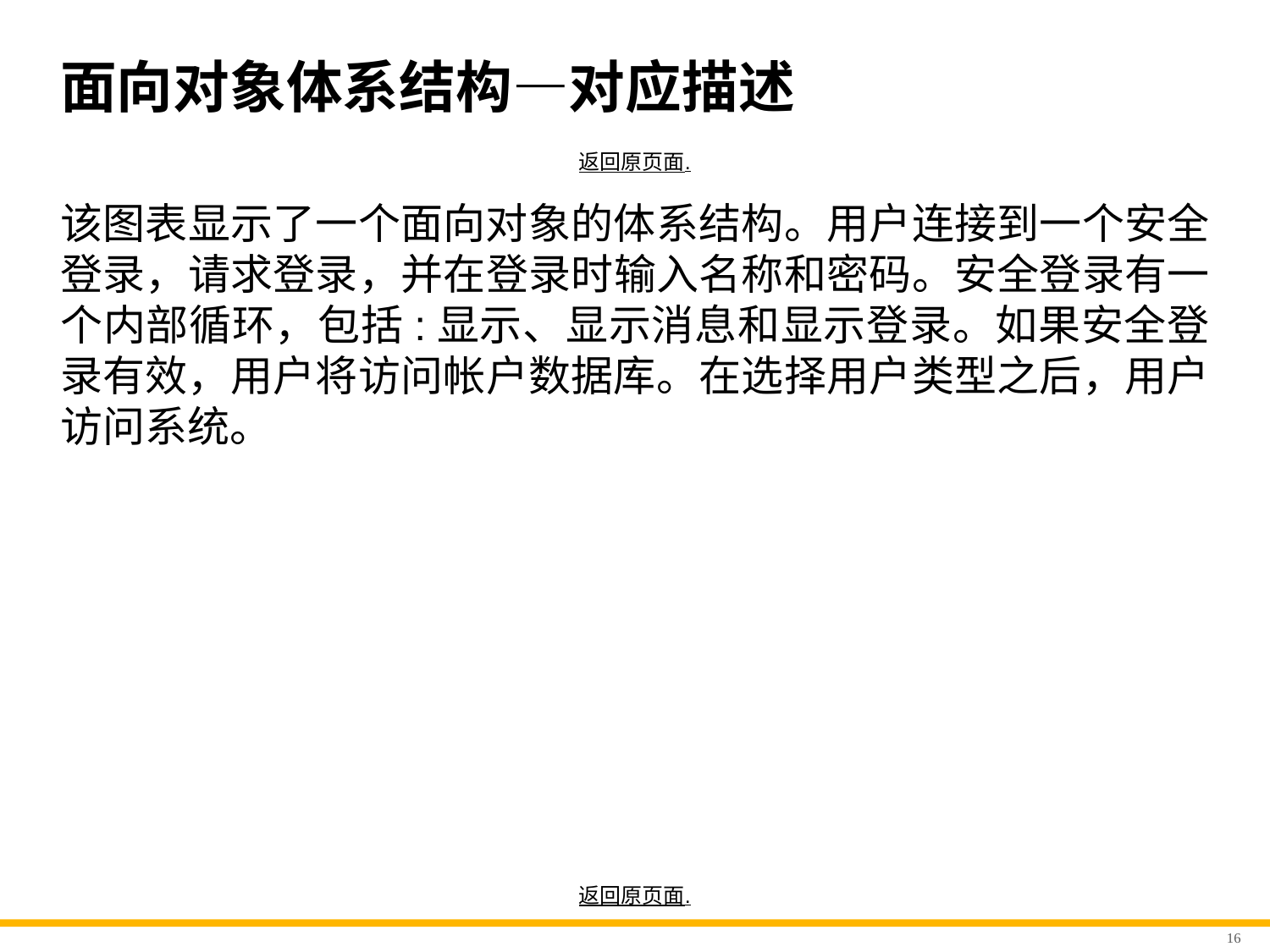

# 面向对象体系结构—对应描述
返回原页面.
该图表显示了一个面向对象的体系结构。用户连接到一个安全登录，请求登录，并在登录时输入名称和密码。安全登录有一个内部循环，包括:显示、显示消息和显示登录。如果安全登录有效，用户将访问帐户数据库。在选择用户类型之后，用户访问系统。

返回原页面.
16